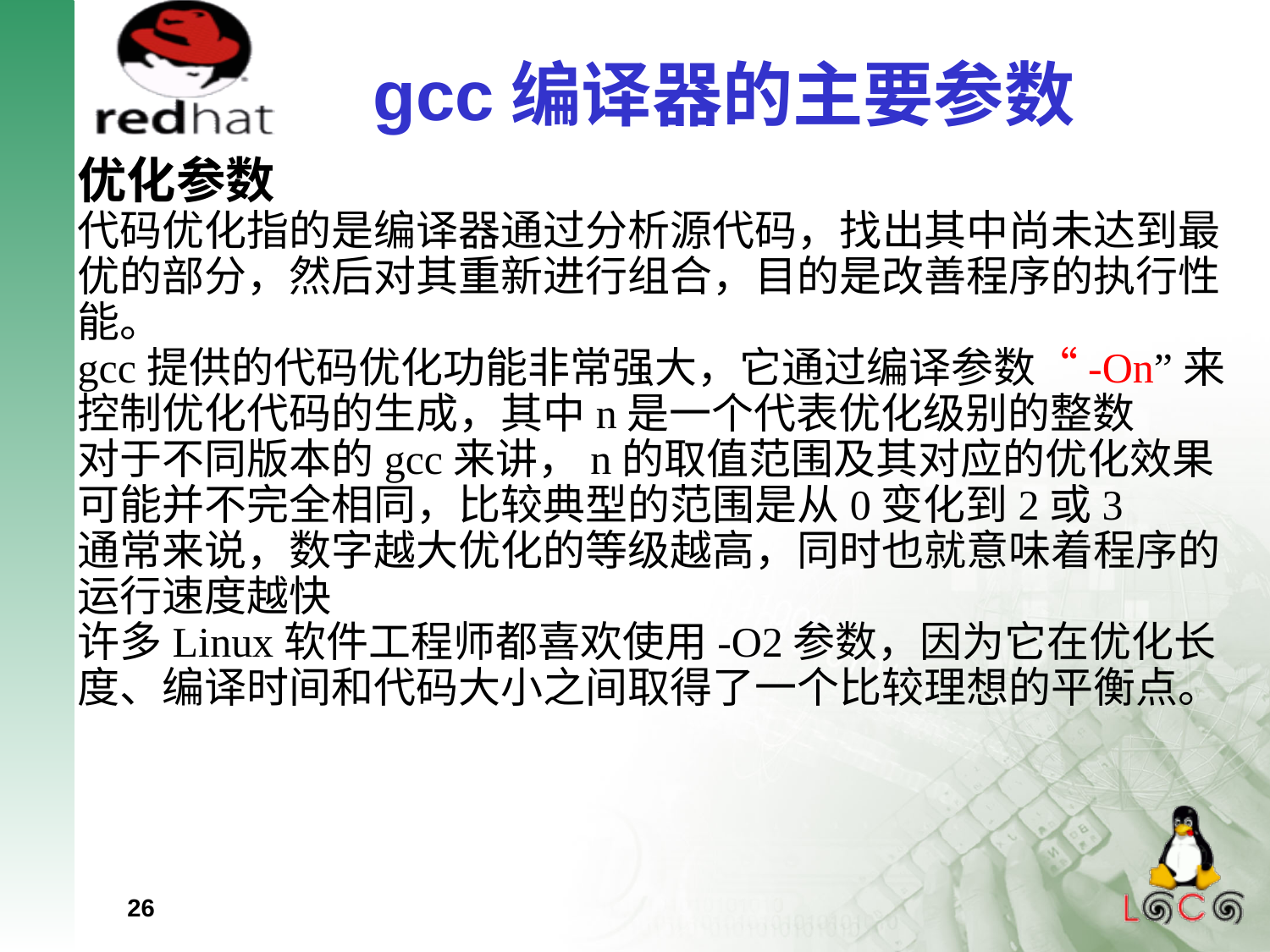

gcc编译器的主要参数
优化参数
代码优化指的是编译器通过分析源代码，找出其中尚未达到最优的部分，然后对其重新进行组合，目的是改善程序的执行性能。
gcc提供的代码优化功能非常强大，它通过编译参数“-On”来控制优化代码的生成，其中n是一个代表优化级别的整数
对于不同版本的gcc来讲，n的取值范围及其对应的优化效果可能并不完全相同，比较典型的范围是从0变化到2或3
通常来说，数字越大优化的等级越高，同时也就意味着程序的运行速度越快
许多Linux软件工程师都喜欢使用-O2参数，因为它在优化长度、编译时间和代码大小之间取得了一个比较理想的平衡点。
26